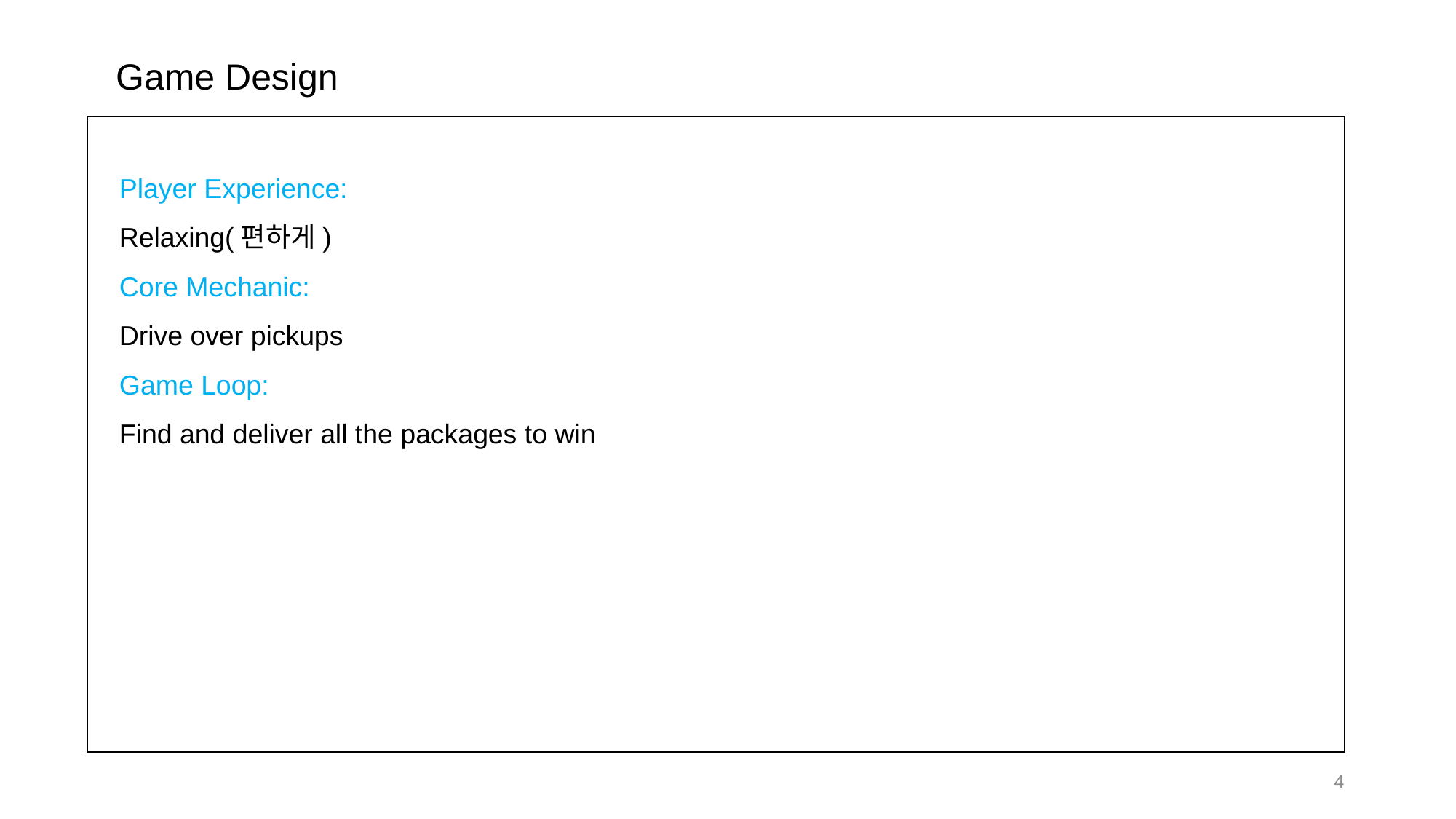

Game Design

Player Experience:
Relaxing(편하게)
Core Mechanic:
Drive over pickups
Game Loop:
Find and deliver all the packages to win

4